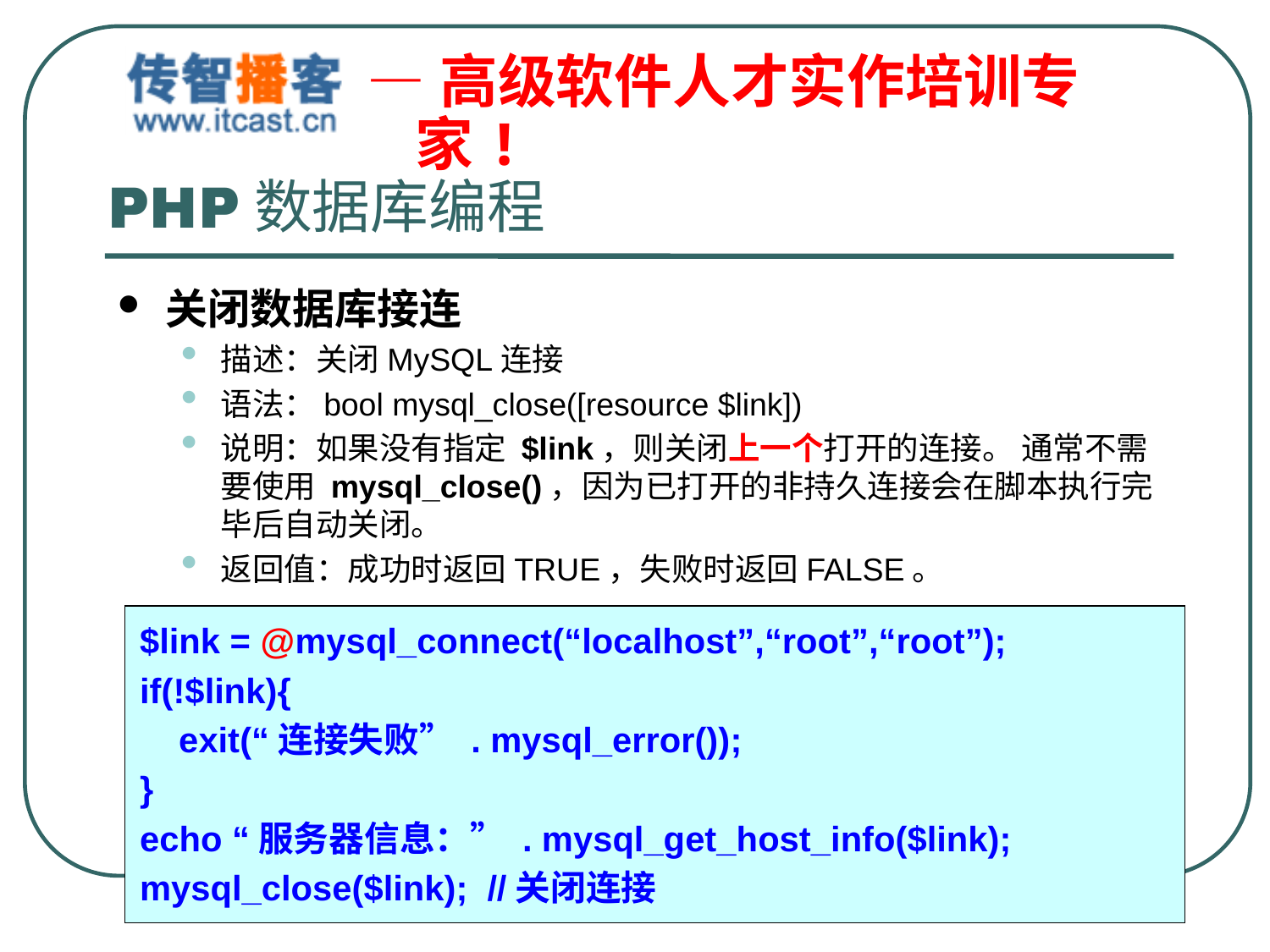

# PHP数据库编程
关闭数据库接连
描述：关闭MySQL连接
语法：bool mysql_close([resource $link])
说明：如果没有指定 $link，则关闭上一个打开的连接。 通常不需要使用 mysql_close()，因为已打开的非持久连接会在脚本执行完毕后自动关闭。
返回值：成功时返回TRUE，失败时返回FALSE。
$link = @mysql_connect(“localhost”,“root”,“root”);
if(!$link){
    exit(“连接失败” . mysql_error());
}
echo “服务器信息：” . mysql_get_host_info($link);
mysql_close($link);  //关闭连接